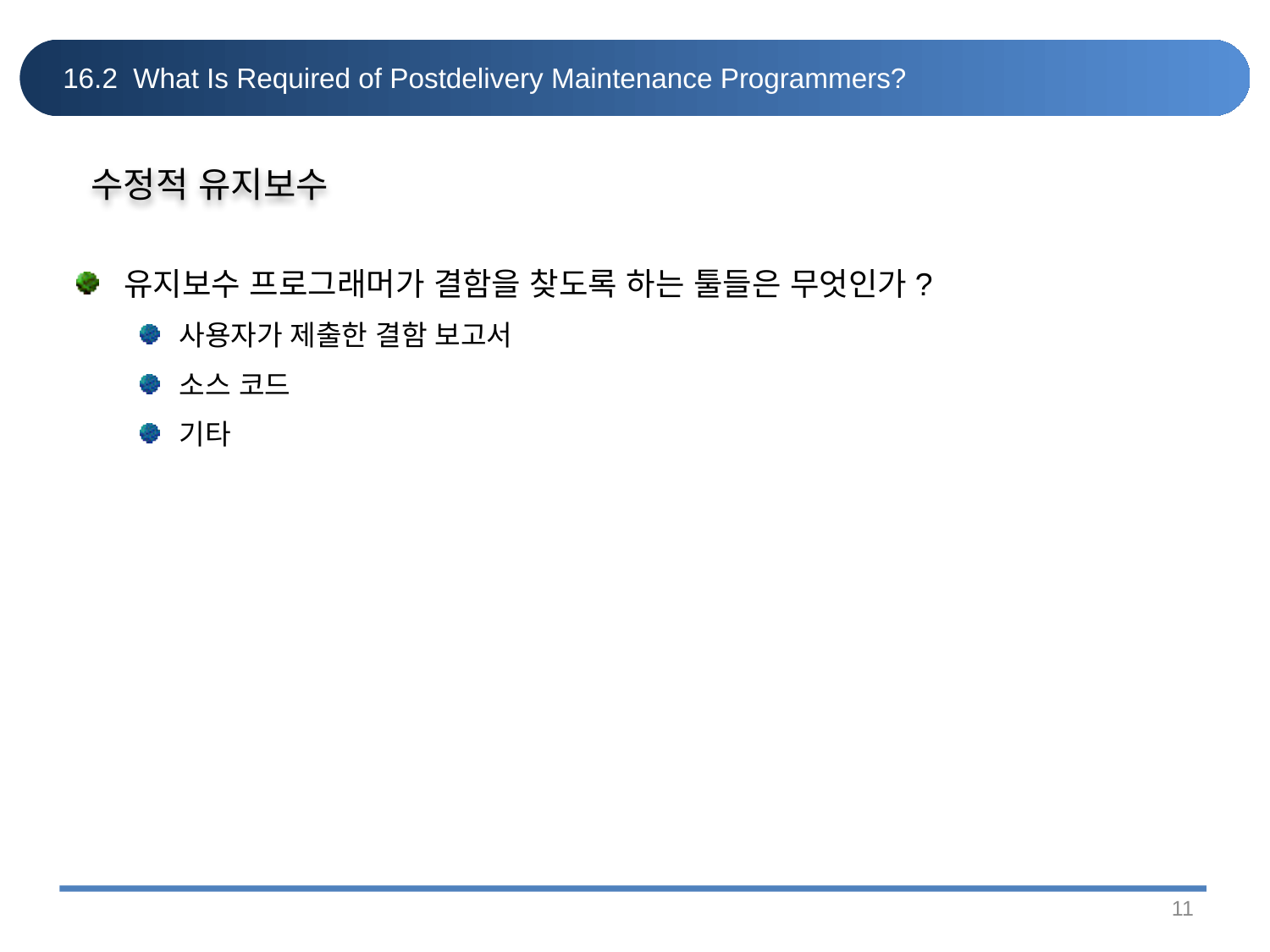

# 16.2  What Is Required of Postdelivery Maintenance Programmers?
수정적 유지보수
유지보수 프로그래머가 결함을 찾도록 하는 툴들은 무엇인가?
사용자가 제출한 결함 보고서
소스 코드
기타
11